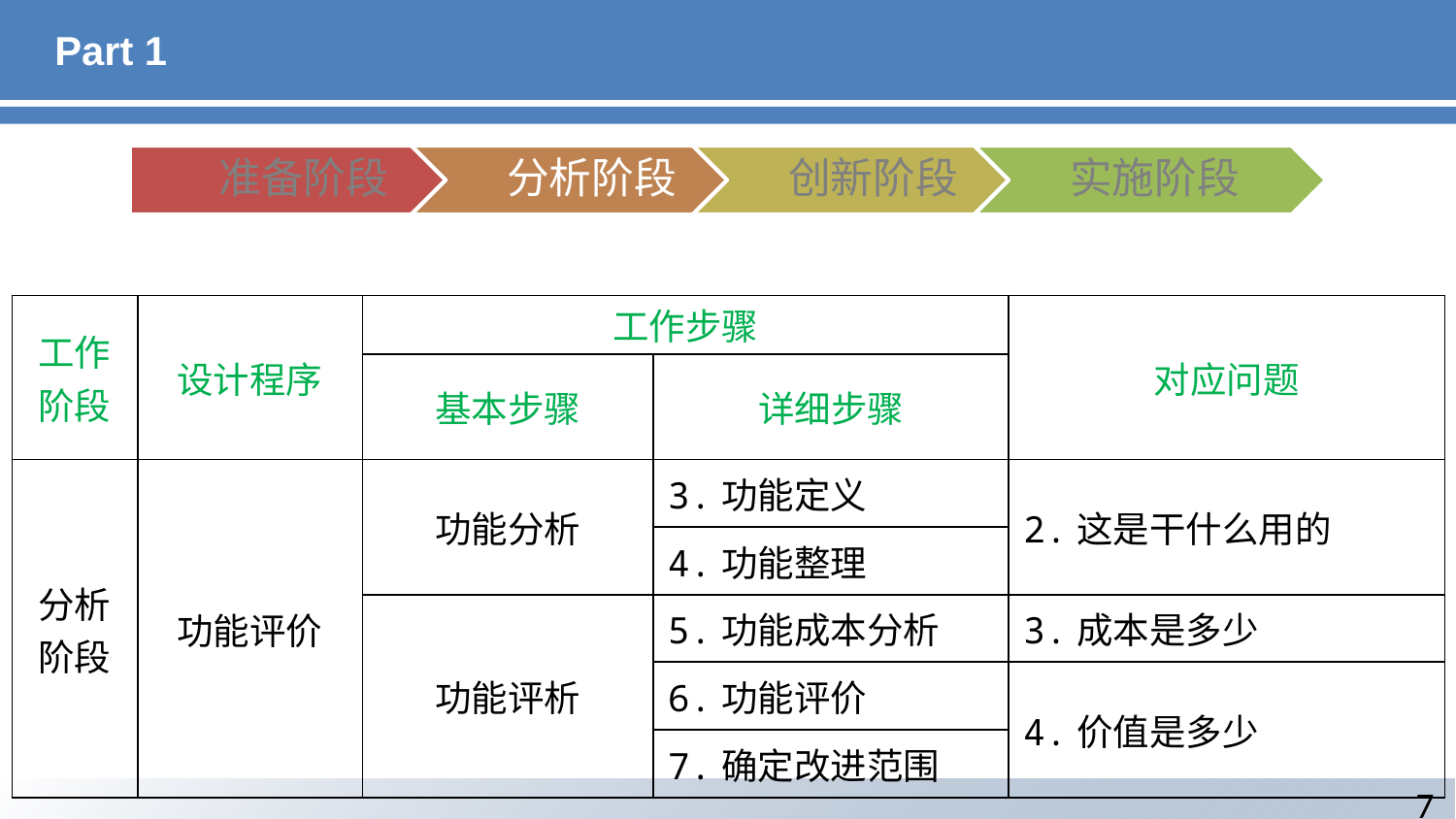

# Part 1

准备阶段
分析阶段
创新阶段
实施阶段
| 工作阶段 | 设计程序 | 工作步骤 |  | 对应问题 |
| --- | --- | --- | --- | --- |
|  |  | 基本步骤 | 详细步骤 |  |
| 分析阶段 | 功能评价 | 功能分析 | 3.功能定义 | 2.这是干什么用的 |
|  |  |  | 4.功能整理 |  |
|  |  | 功能评析 | 5.功能成本分析 | 3.成本是多少 |
|  |  |  | 6.功能评价 | 4.价值是多少 |
|  |  |  | 7.确定改进范围 |  |
7